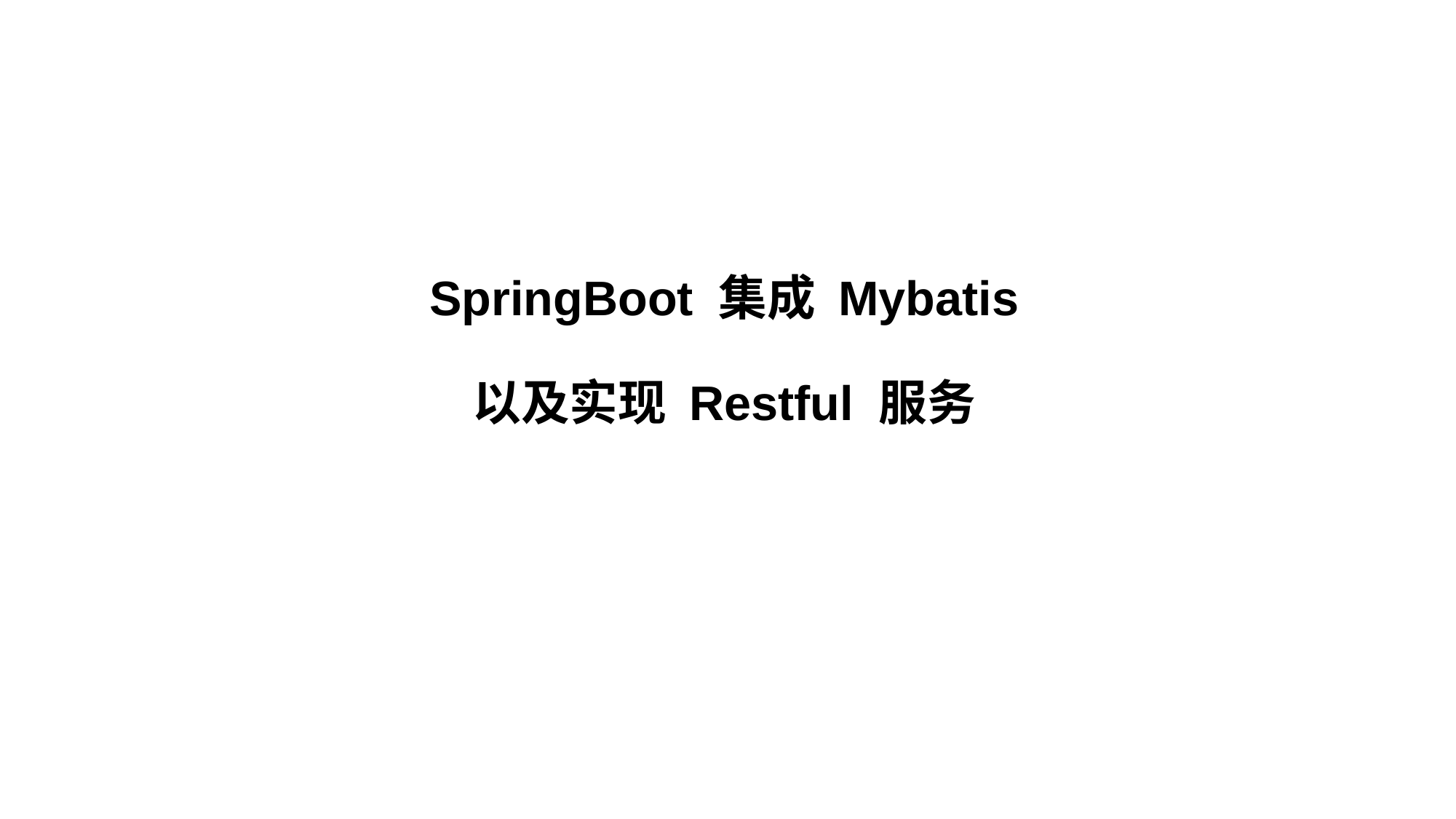

# SpringBoot 集成 Mybatis 以及实现 Restful 服务